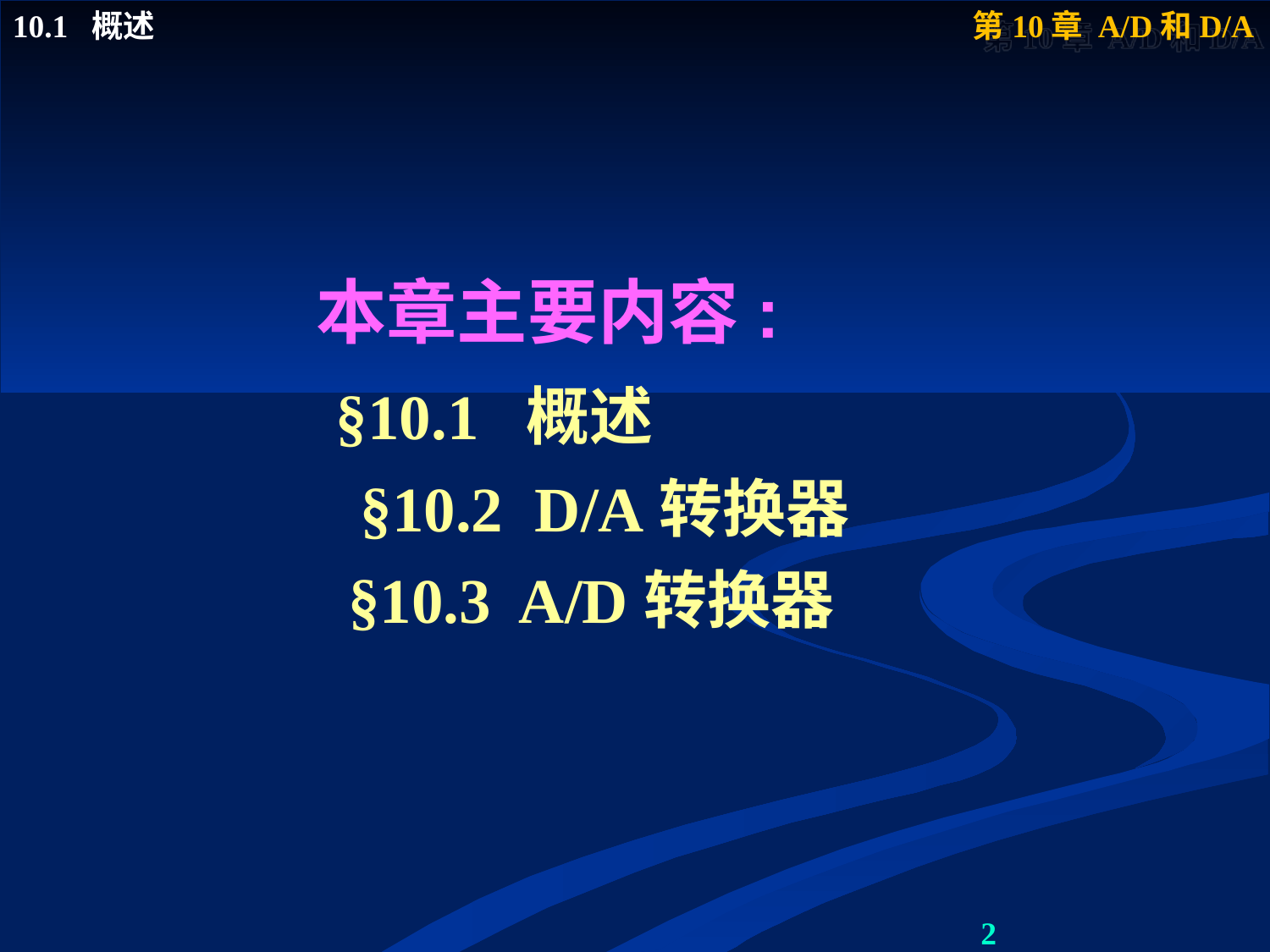

本章主要内容:
 §10.1  概述
  §10.2  D/A转换器
  §10.3  A/D转换器